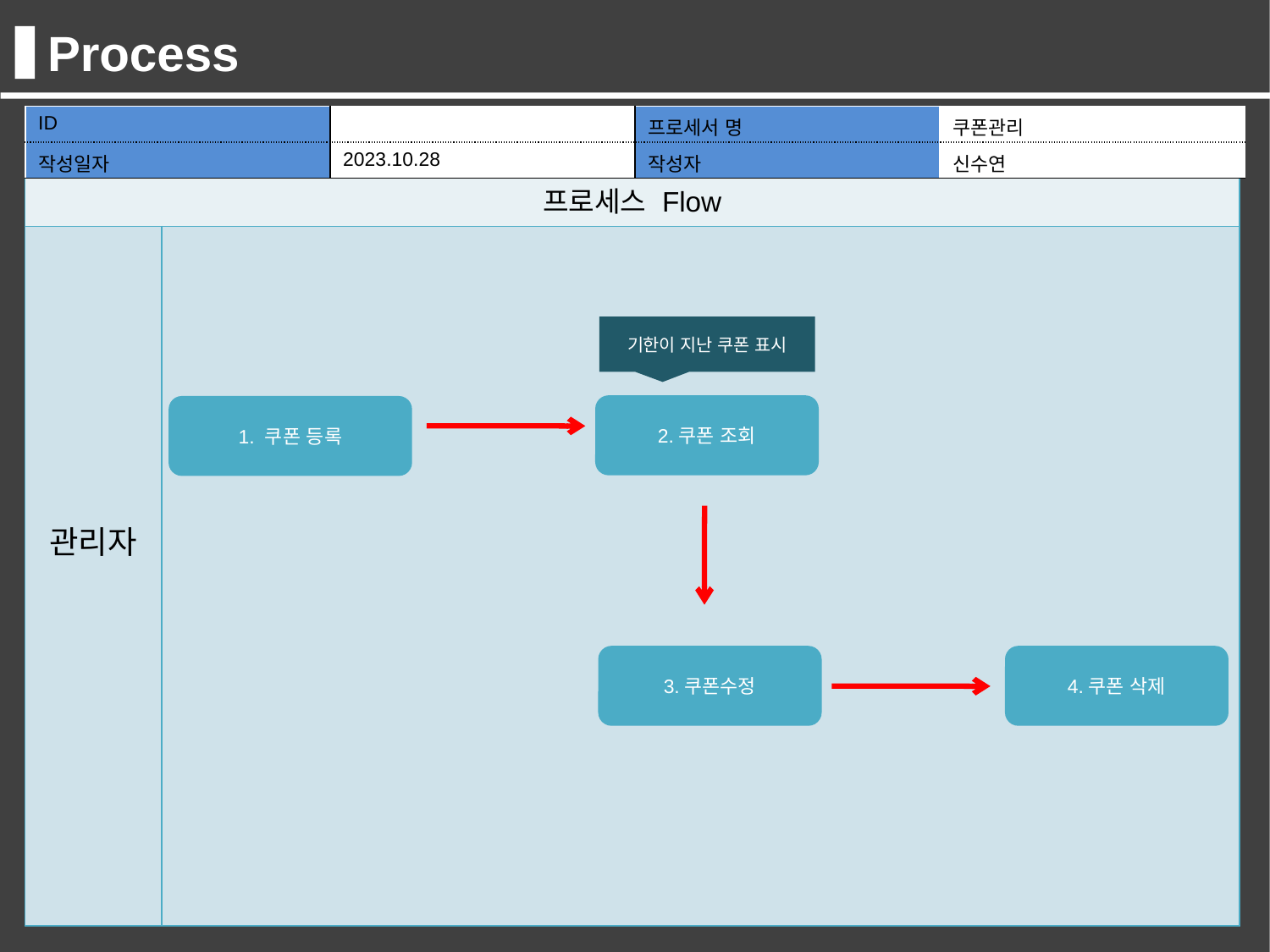

Process

| ID |  | 프로세서 명 | 쿠폰관리 |
| --- | --- | --- | --- |
| 작성일자 | 2023.10.28 | 작성자 | 신수연 |
| 프로세스 Flow |  |
| --- | --- |
| 관리자 |  |
기한이 지난 쿠폰 표시
2.쿠폰 조회
1. 쿠폰 등록
3.쿠폰수정
4.쿠폰 삭제